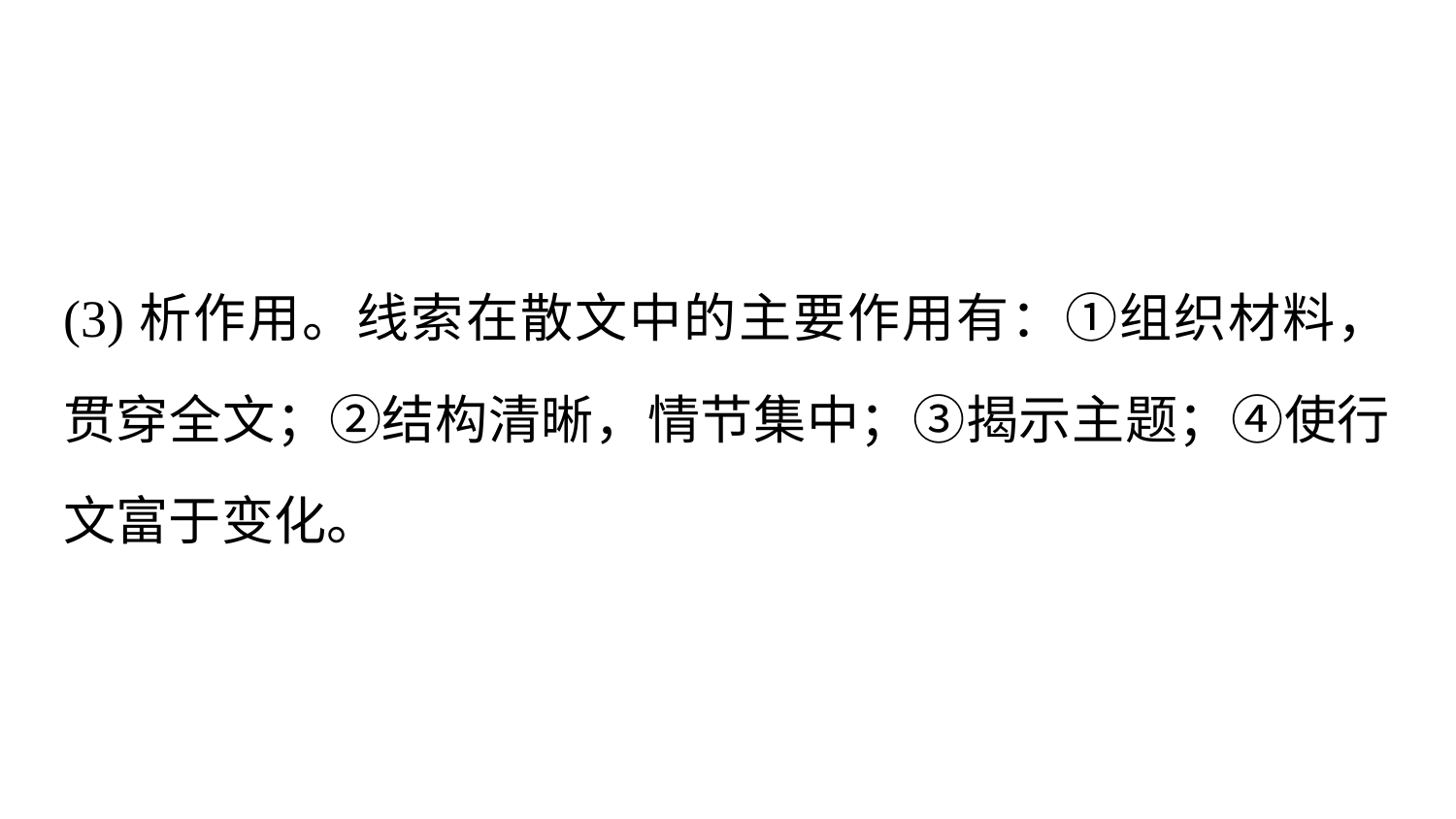

(3)析作用。线索在散文中的主要作用有：①组织材料，贯穿全文；②结构清晰，情节集中；③揭示主题；④使行文富于变化。